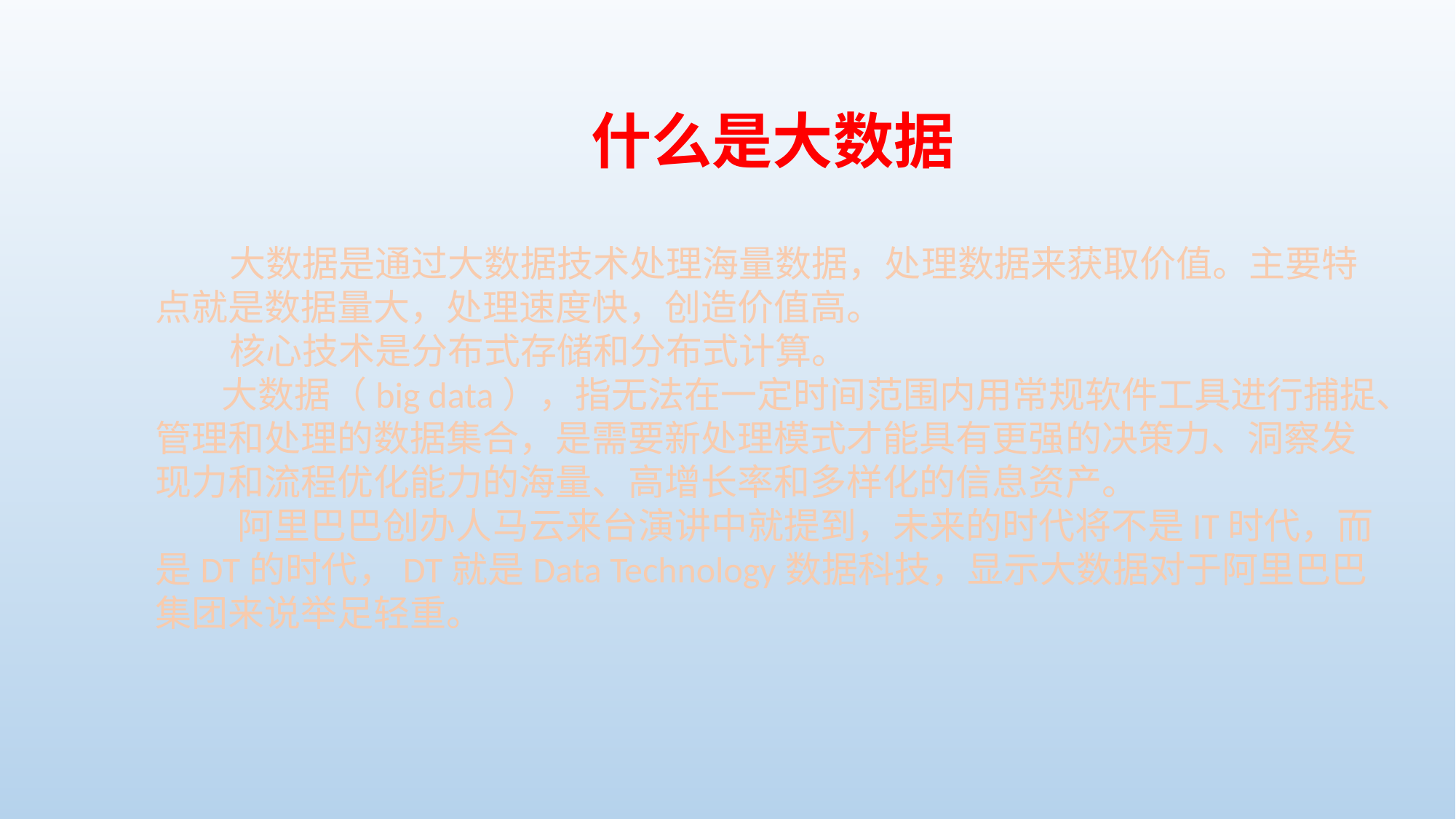

# 什么是大数据
        大数据是通过大数据技术处理海量数据，处理数据来获取价值。主要特点就是数据量大，处理速度快，创造价值高。
        核心技术是分布式存储和分布式计算。
       大数据（big data），指无法在一定时间范围内用常规软件工具进行捕捉、管理和处理的数据集合，是需要新处理模式才能具有更强的决策力、洞察发现力和流程优化能力的海量、高增长率和多样化的信息资产。
         阿里巴巴创办人马云来台演讲中就提到，未来的时代将不是IT时代，而是DT的时代，DT就是Data Technology数据科技，显示大数据对于阿里巴巴集团来说举足轻重。